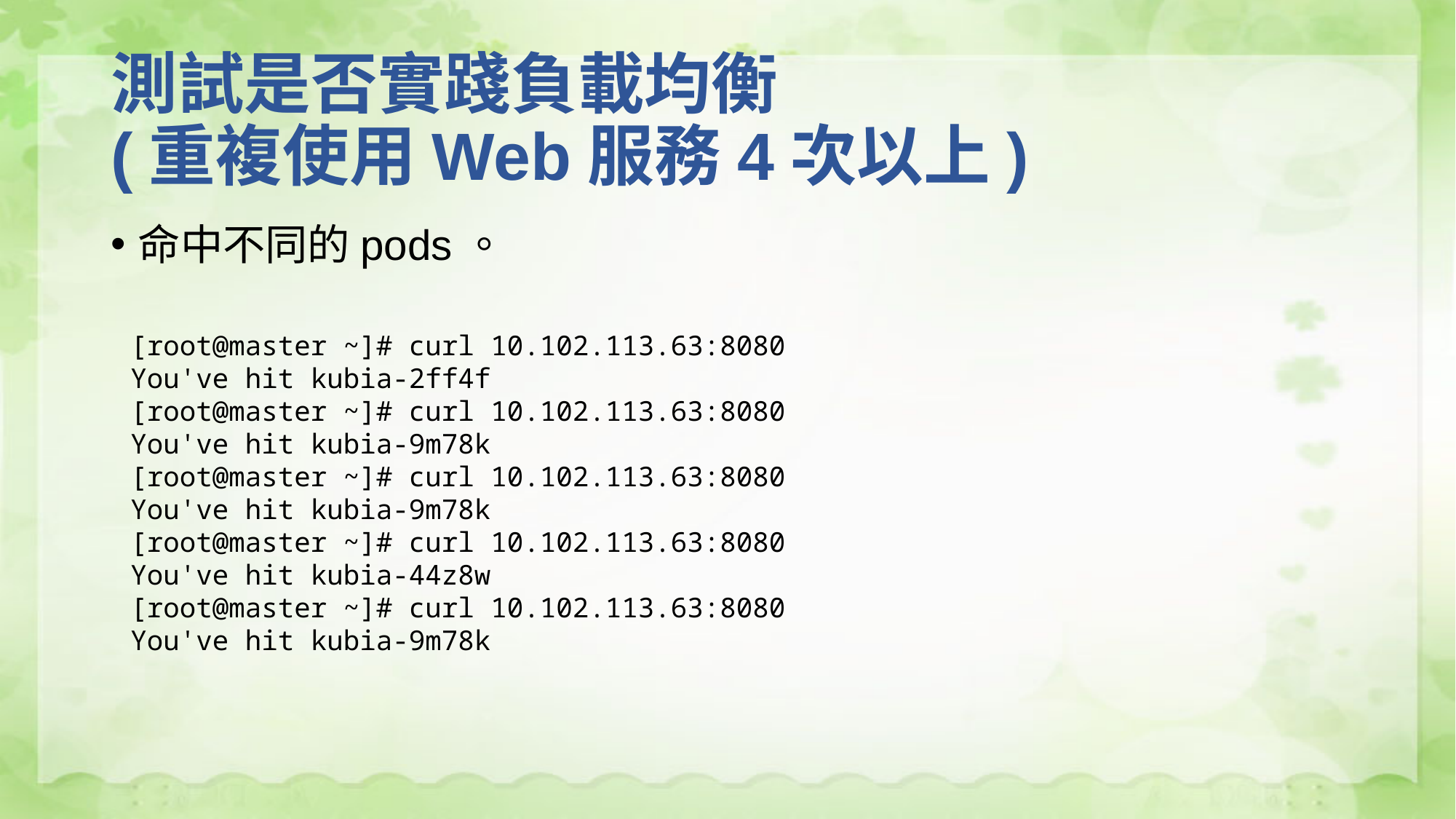

# 測試是否實踐負載均衡 (重複使用Web服務4次以上)
命中不同的pods。
[root@master ~]# curl 10.102.113.63:8080
You've hit kubia-2ff4f
[root@master ~]# curl 10.102.113.63:8080
You've hit kubia-9m78k
[root@master ~]# curl 10.102.113.63:8080
You've hit kubia-9m78k
[root@master ~]# curl 10.102.113.63:8080
You've hit kubia-44z8w
[root@master ~]# curl 10.102.113.63:8080
You've hit kubia-9m78k